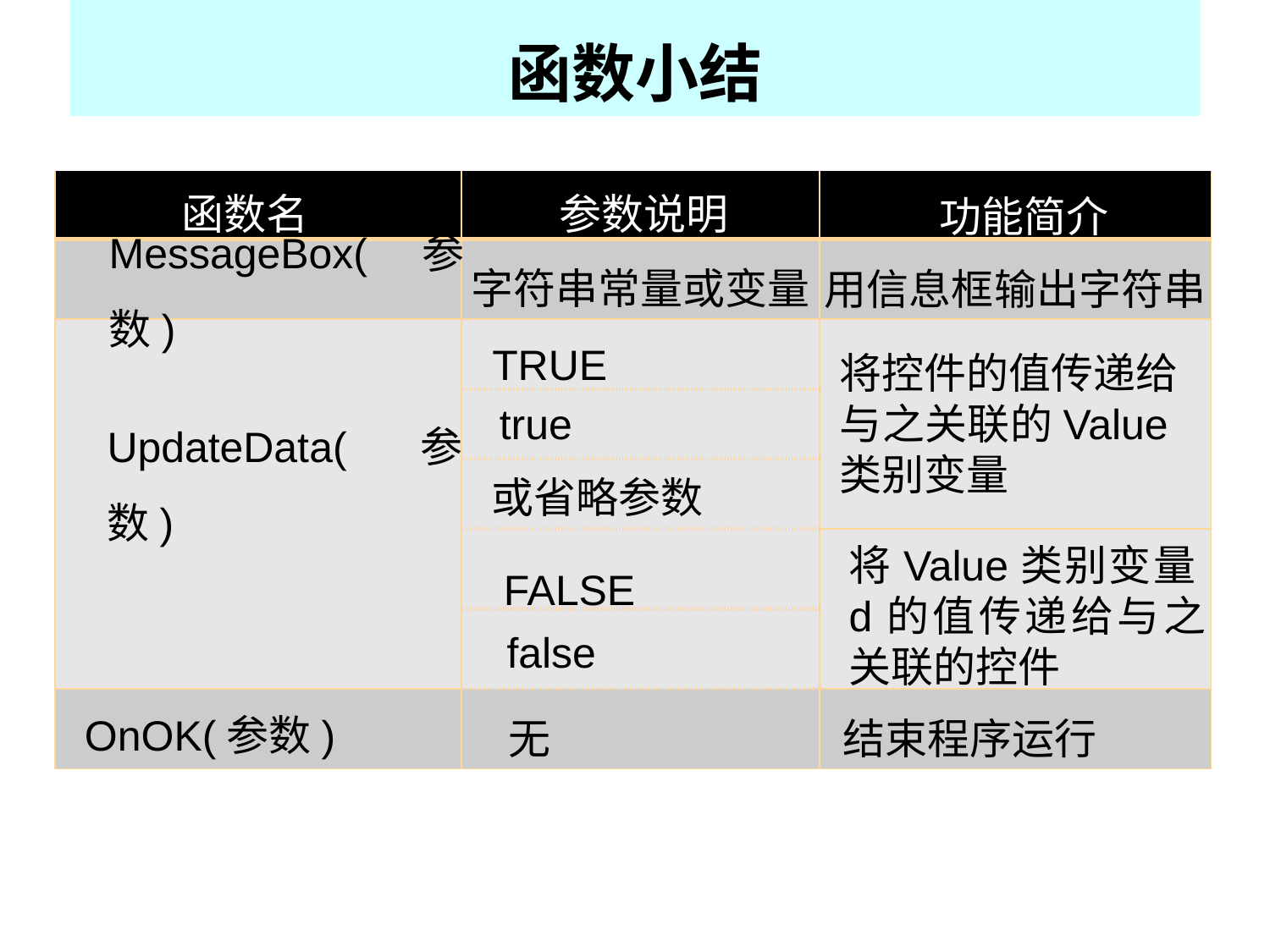

函数小结
函数名
参数说明
功能简介
|  |  |  |
| --- | --- | --- |
|  |  |  |
|  |  |  |
|  |  |  |
|  |  |  |
|  |  |  |
|  |  |  |
|  |  |  |
字符串常量或变量
用信息框输出字符串
MessageBox(参数)
TRUE
将控件的值传递给与之关联的Value类别变量
true
UpdateData(参数)
或省略参数
将Value类别变量d的值传递给与之关联的控件
FALSE
false
OnOK(参数)
无
结束程序运行